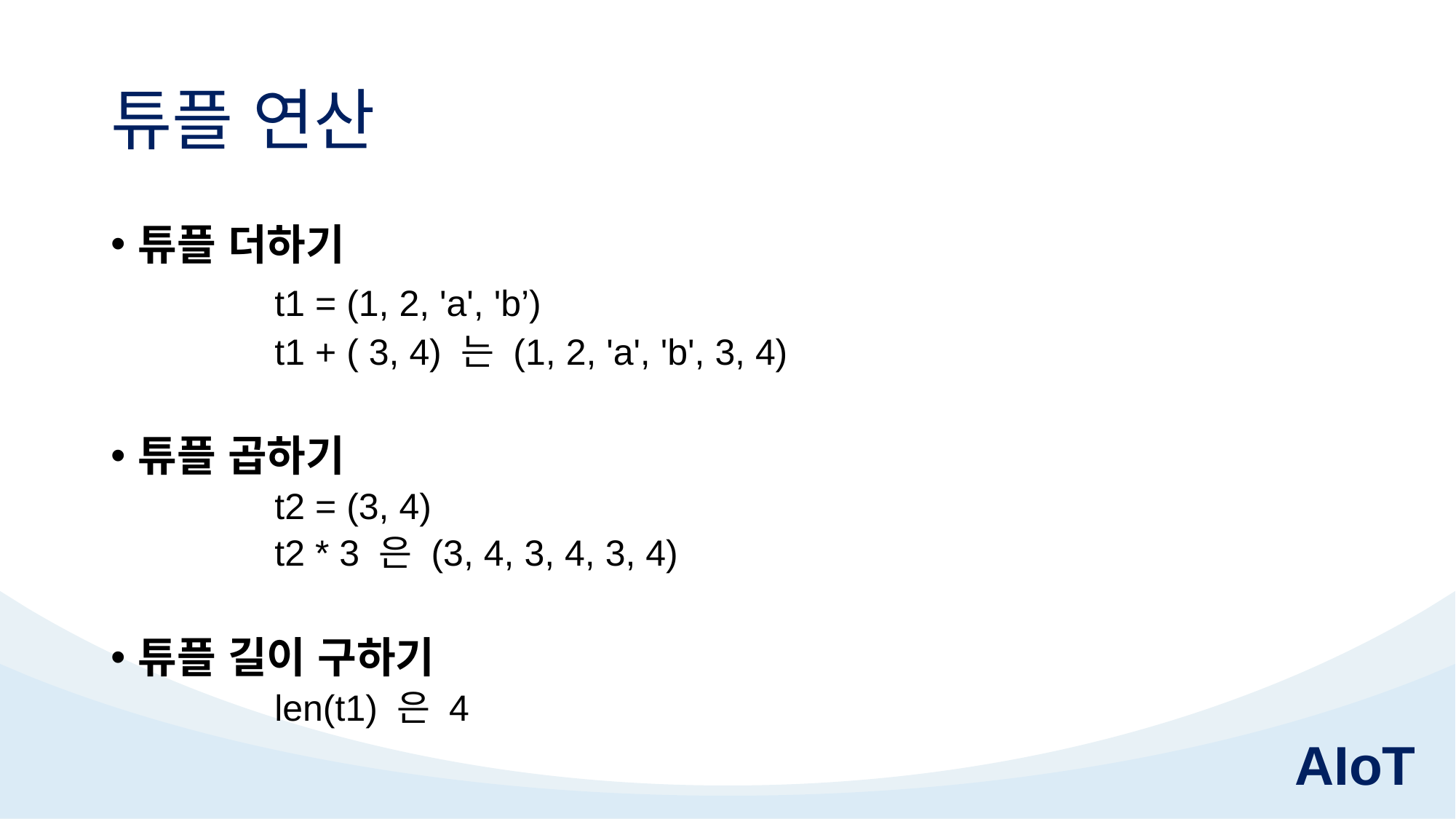

# 튜플 연산
튜플 더하기
	t1 = (1, 2, 'a', 'b’)
	t1 + ( 3, 4) 는 (1, 2, 'a', 'b', 3, 4)

튜플 곱하기
	t2 = (3, 4)
	t2 * 3 은 (3, 4, 3, 4, 3, 4)

튜플 길이 구하기
	len(t1) 은 4